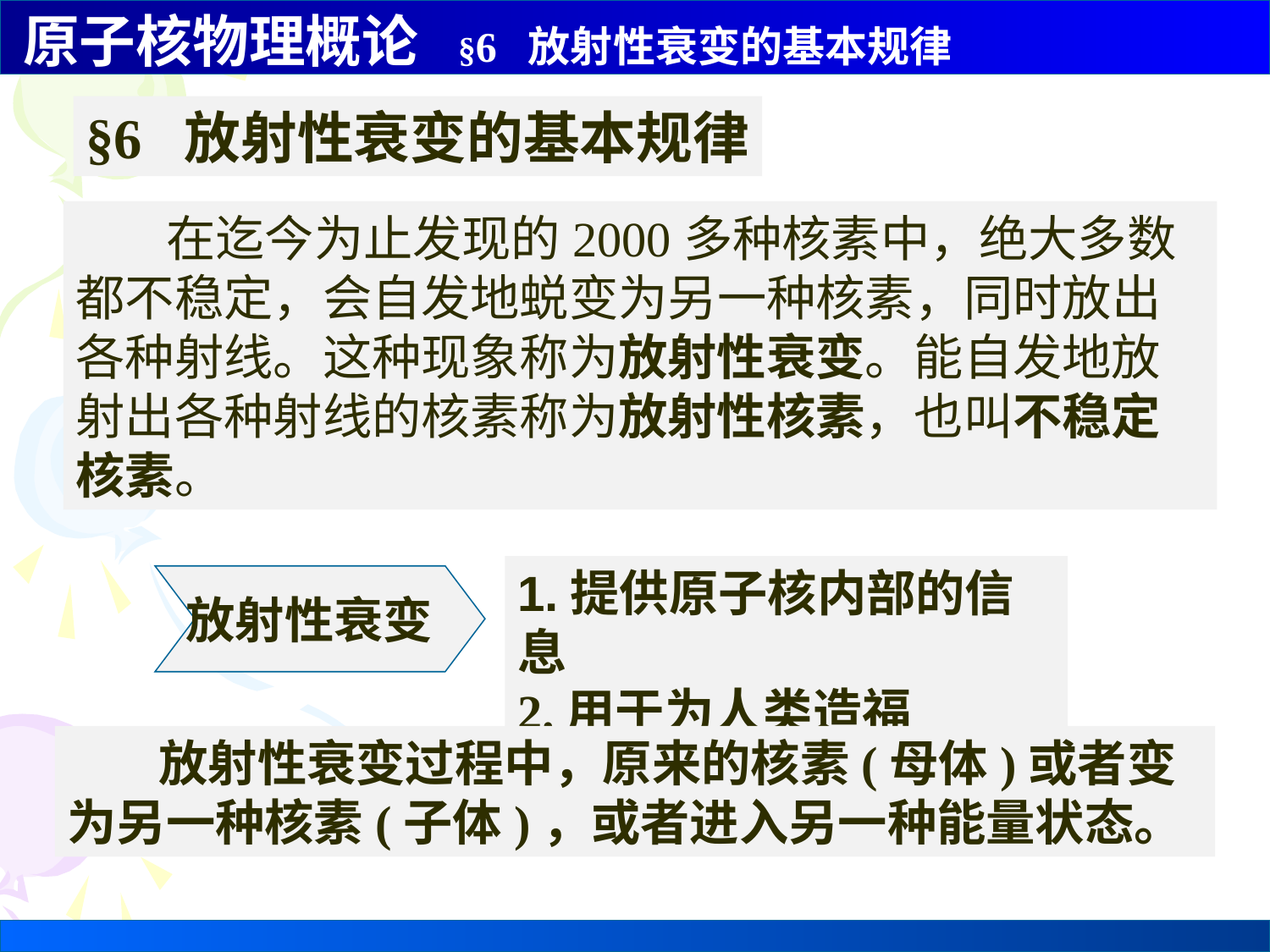

§6  放射性衰变的基本规律
　       在迄今为止发现的2000多种核素中，绝大多数都不稳定，会自发地蜕变为另一种核素，同时放出各种射线。这种现象称为放射性衰变。能自发地放射出各种射线的核素称为放射性核素，也叫不稳定核素。
1.提供原子核内部的信息
2.用于为人类造福
放射性衰变
　       放射性衰变过程中，原来的核素(母体)或者变为另一种核素(子体)，或者进入另一种能量状态。